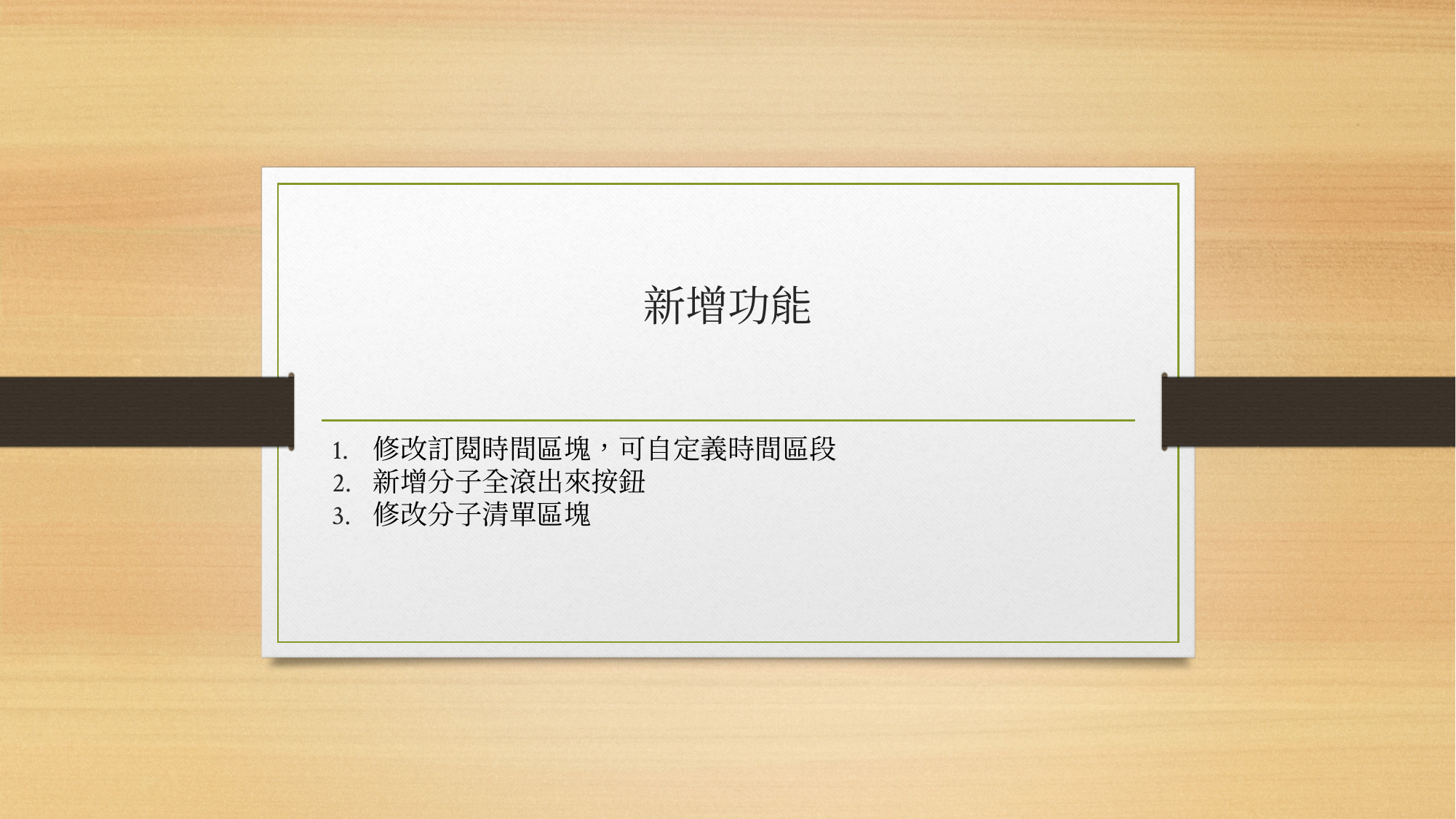

# 新增功能
修改訂閱時間區塊，可自定義時間區段
新增分子全滾出來按鈕
修改分子清單區塊